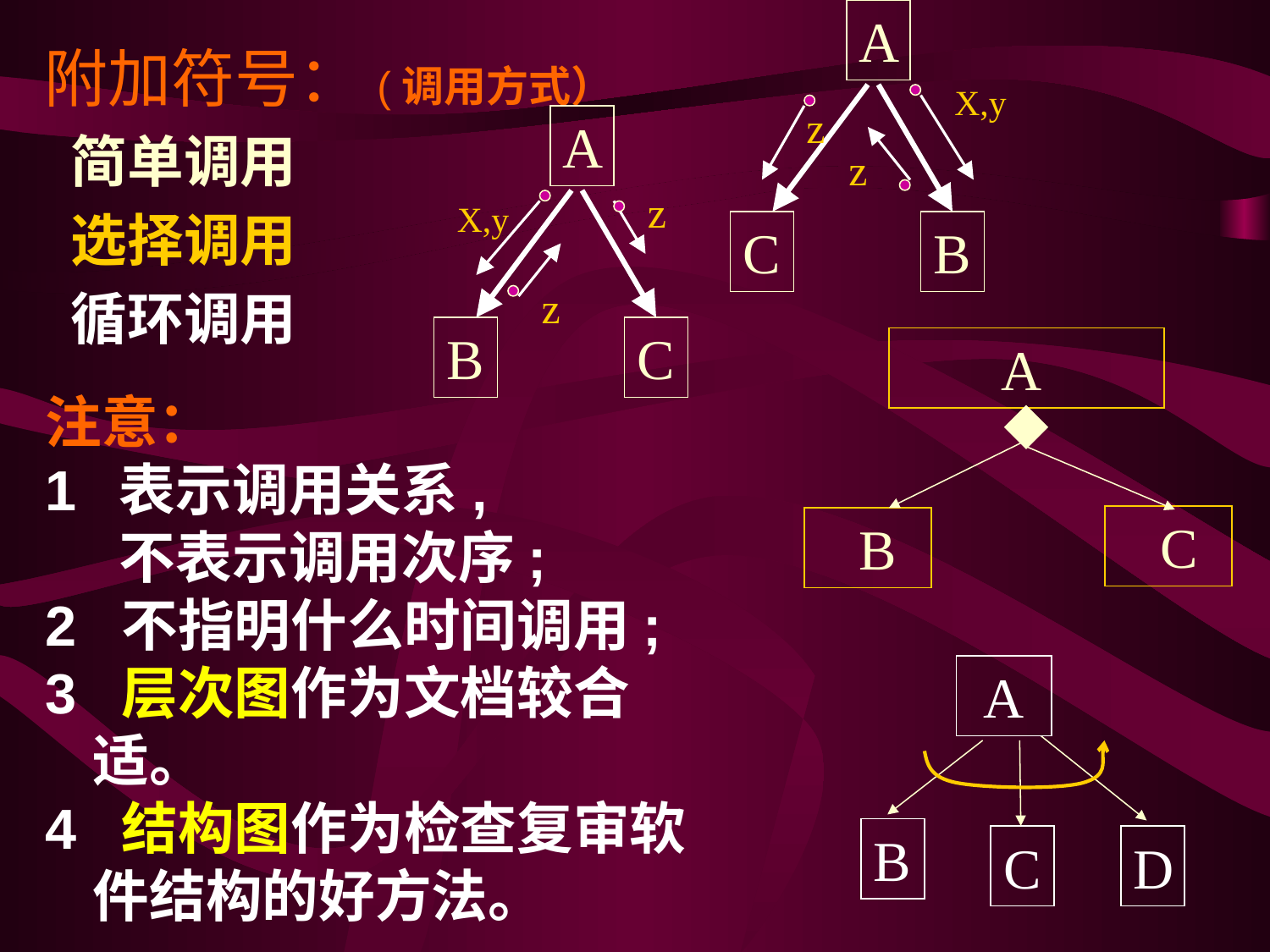

A
X,y

z

z

C
B
附加符号：(调用方式）
 简单调用
 选择调用
 循环调用
A

z
X,y

z

B
C
       A

   C
   B
注意：
 表示调用关系,
	 不表示调用次序;
2  不指明什么时间调用;
3  层次图作为文档较合适。
4  结构图作为检查复审软件结构的好方法。

 A

B
C
D

78